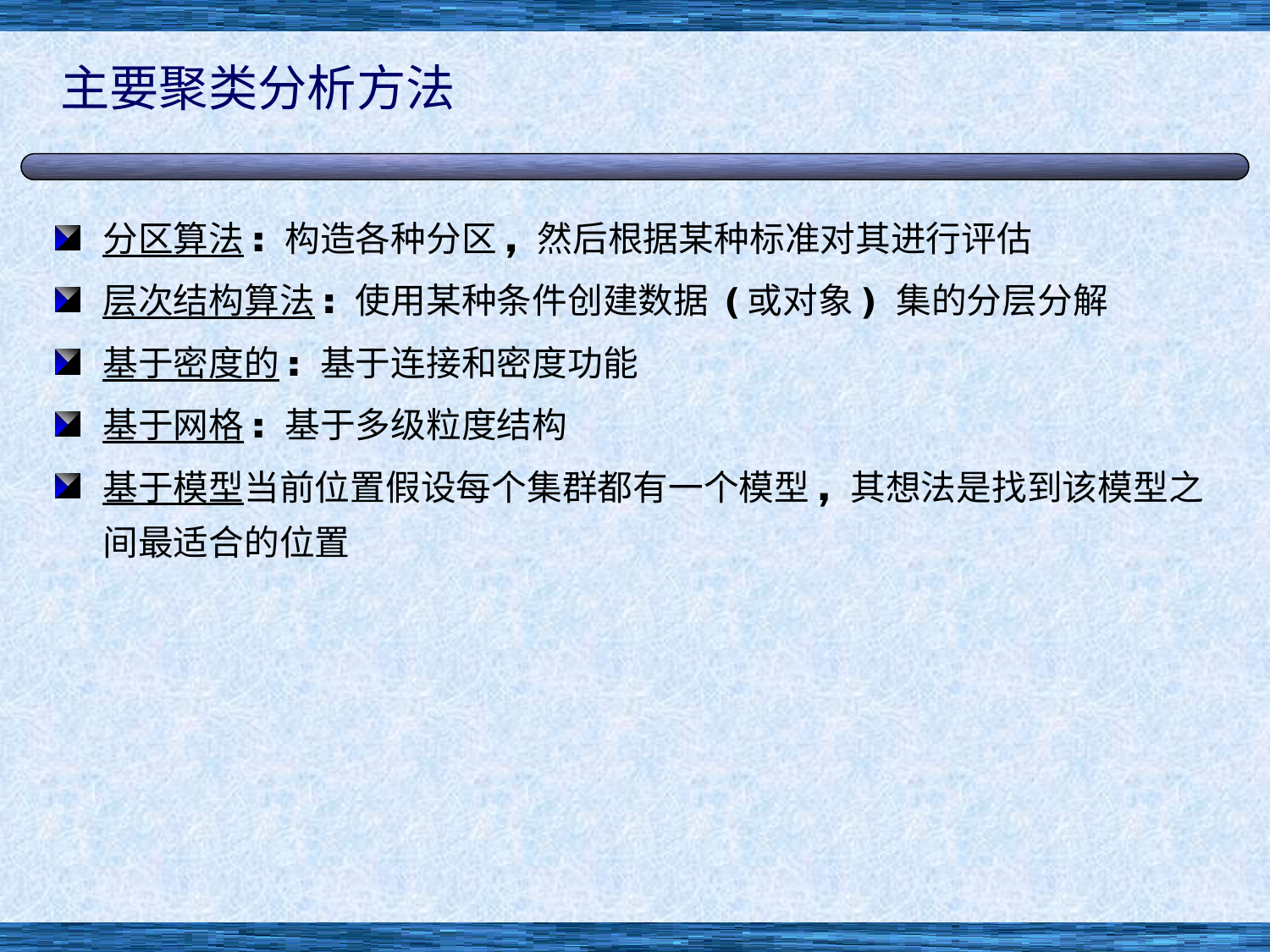

# 主要聚类分析方法
分区算法: 构造各种分区, 然后根据某种标准对其进行评估
层次结构算法: 使用某种条件创建数据 (或对象) 集的分层分解
基于密度的: 基于连接和密度功能
基于网格: 基于多级粒度结构
基于模型当前位置假设每个集群都有一个模型, 其想法是找到该模型之间最适合的位置